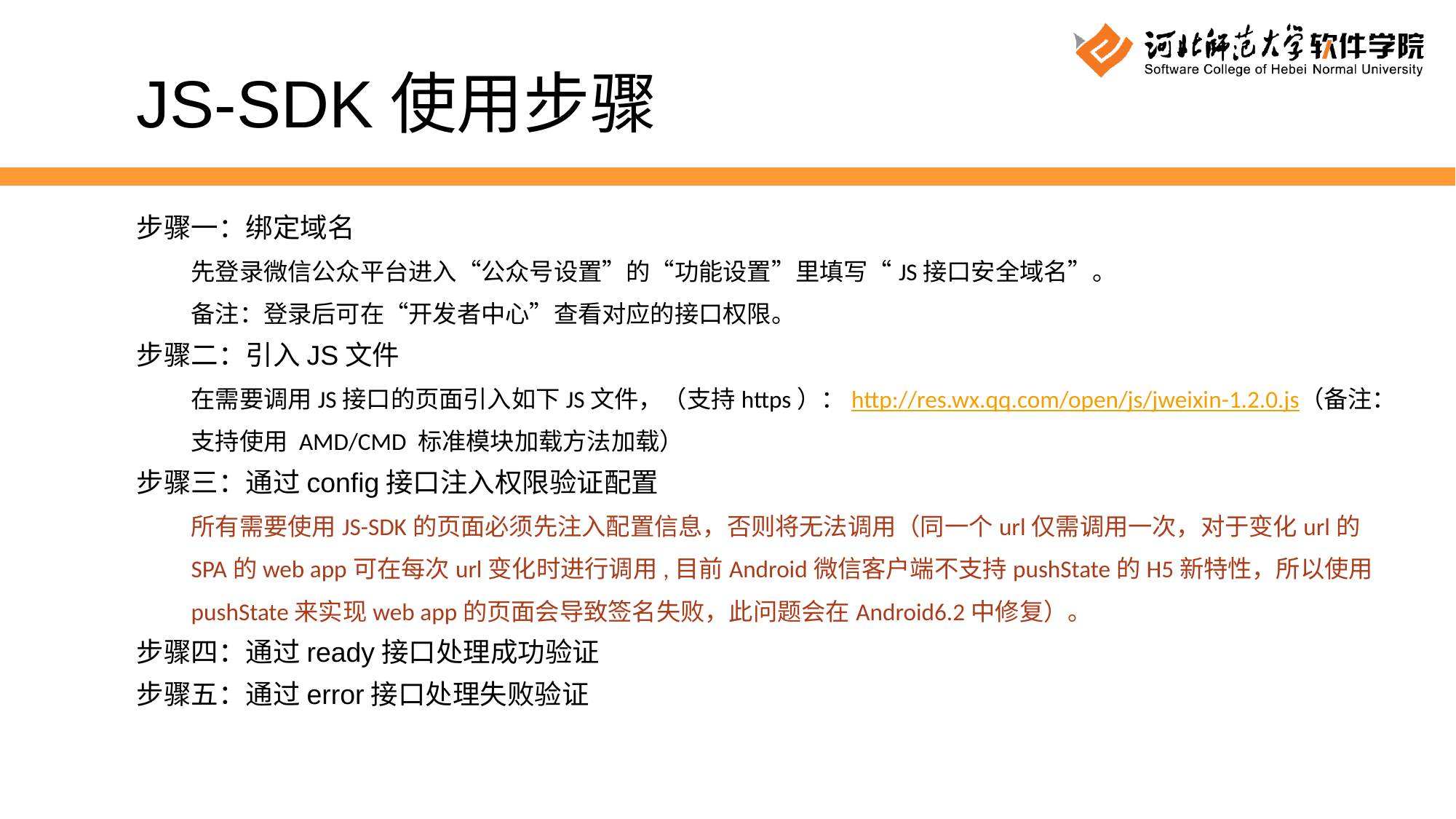

JS-SDK使用步骤
步骤一：绑定域名
先登录微信公众平台进入“公众号设置”的“功能设置”里填写“JS接口安全域名”。
备注：登录后可在“开发者中心”查看对应的接口权限。
步骤二：引入JS文件
在需要调用JS接口的页面引入如下JS文件，（支持https）：http://res.wx.qq.com/open/js/jweixin-1.2.0.js（备注：支持使用 AMD/CMD 标准模块加载方法加载）
步骤三：通过config接口注入权限验证配置
所有需要使用JS-SDK的页面必须先注入配置信息，否则将无法调用（同一个url仅需调用一次，对于变化url的SPA的web app可在每次url变化时进行调用,目前Android微信客户端不支持pushState的H5新特性，所以使用pushState来实现web app的页面会导致签名失败，此问题会在Android6.2中修复）。
步骤四：通过ready接口处理成功验证
步骤五：通过error接口处理失败验证